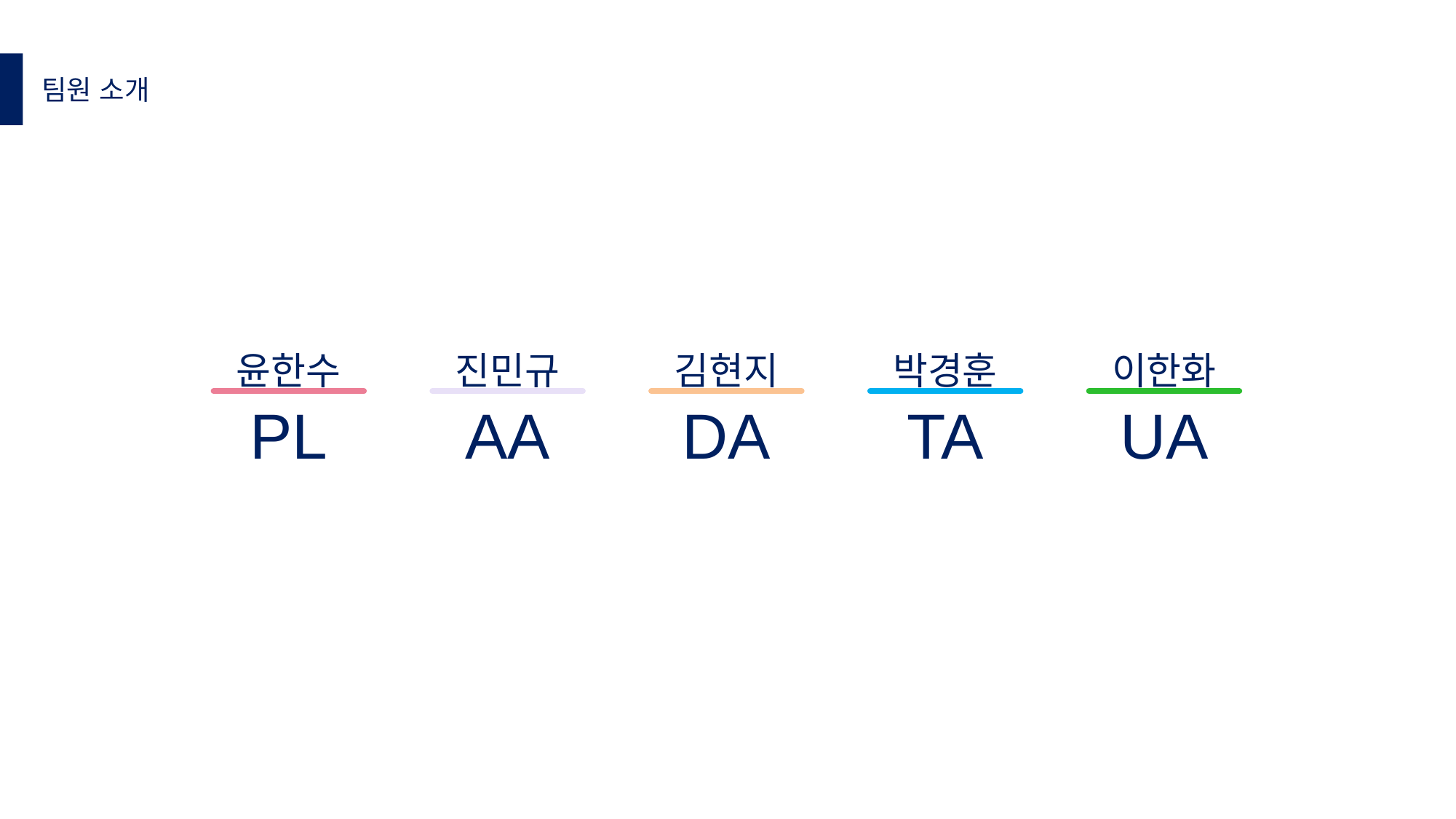

팀원 소개
윤한수
PL
진민규
AA
김현지
DA
박경훈
TA
이한화
UA